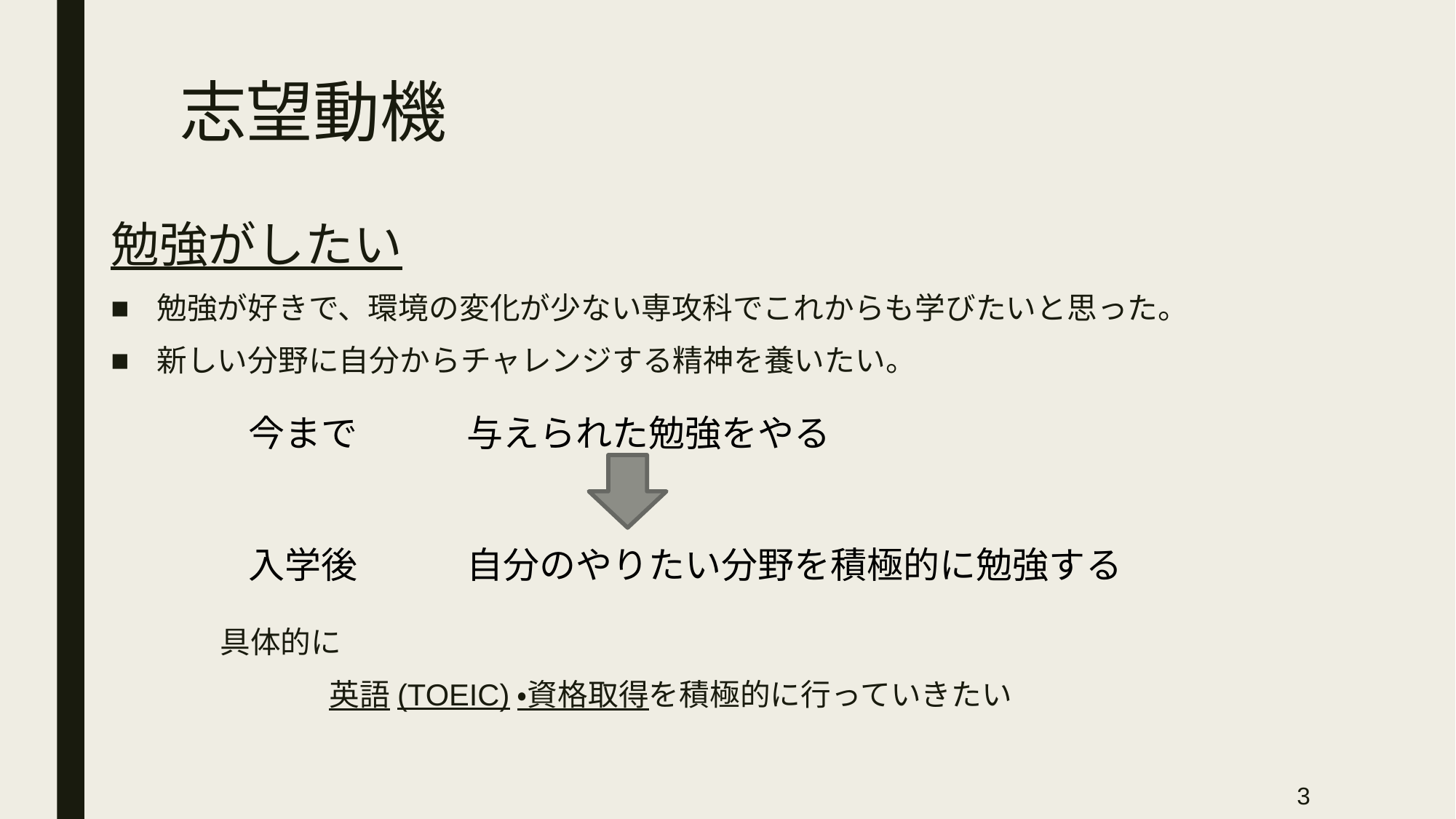

# 志望動機
勉強がしたい
勉強が好きで、環境の変化が少ない専攻科でこれからも学びたいと思った。
新しい分野に自分からチャレンジする精神を養いたい。

	具体的に
		英語(TOEIC)・資格取得を積極的に行っていきたい

今まで	与えられた勉強をやる

入学後	自分のやりたい分野を積極的に勉強する
3